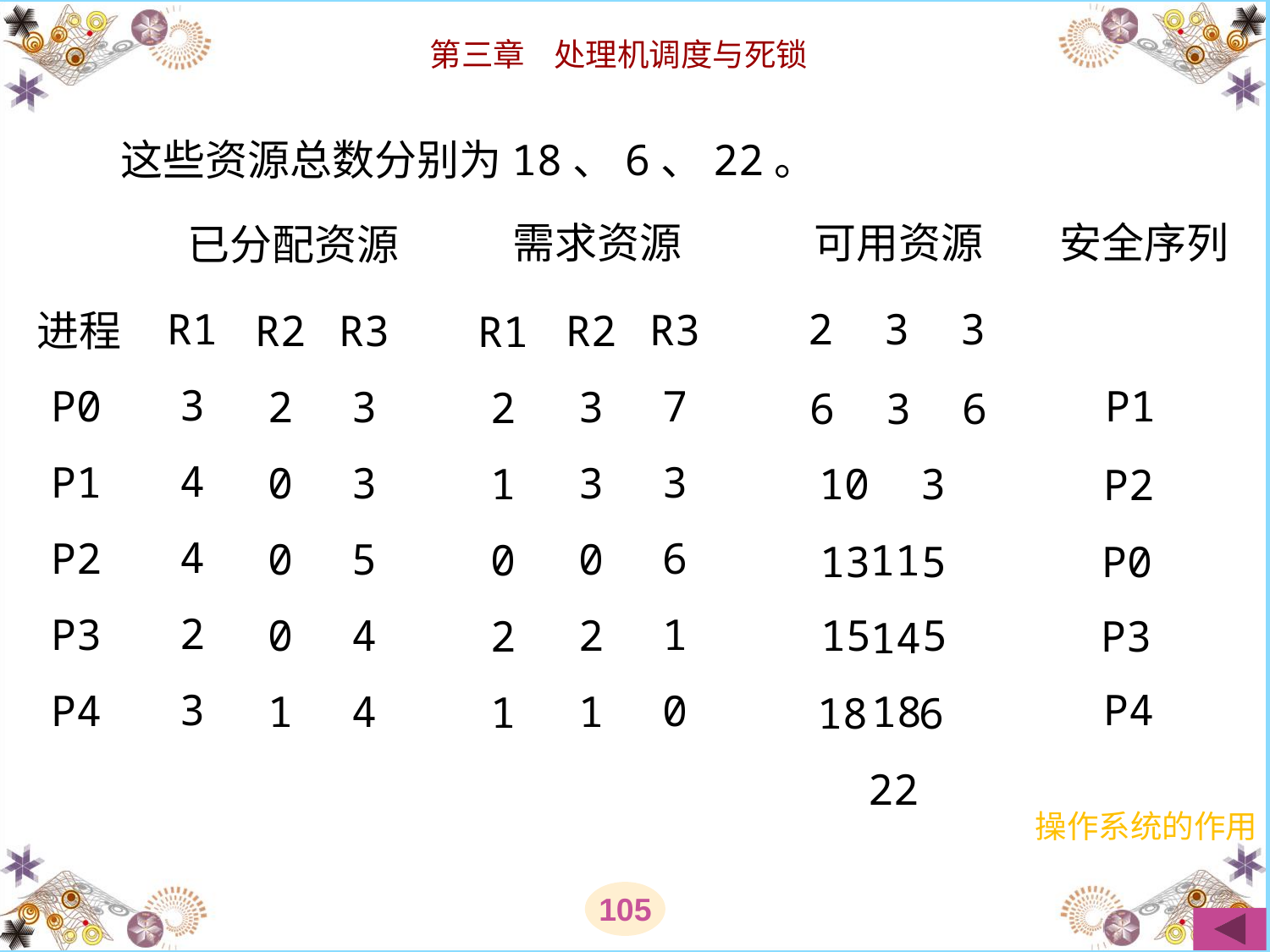

这些资源总数分别为18、6、22。
可用资源
安全序列
需求资源
已分配资源
R1
3
4
4
2
3
2  3  3
R3
7
3
6
1
0
进程
R2
2
0
0
0
1
R3
3
3
5
4
4
R2
3
3
0
2
1
R1
2
1
0
2
1
P1
P0
P1
P2
P3
P4
6  3  6
10  3  11
P2
P0
13  5  14
15  5  18
P3
P4
18  6  22
操作系统的作用